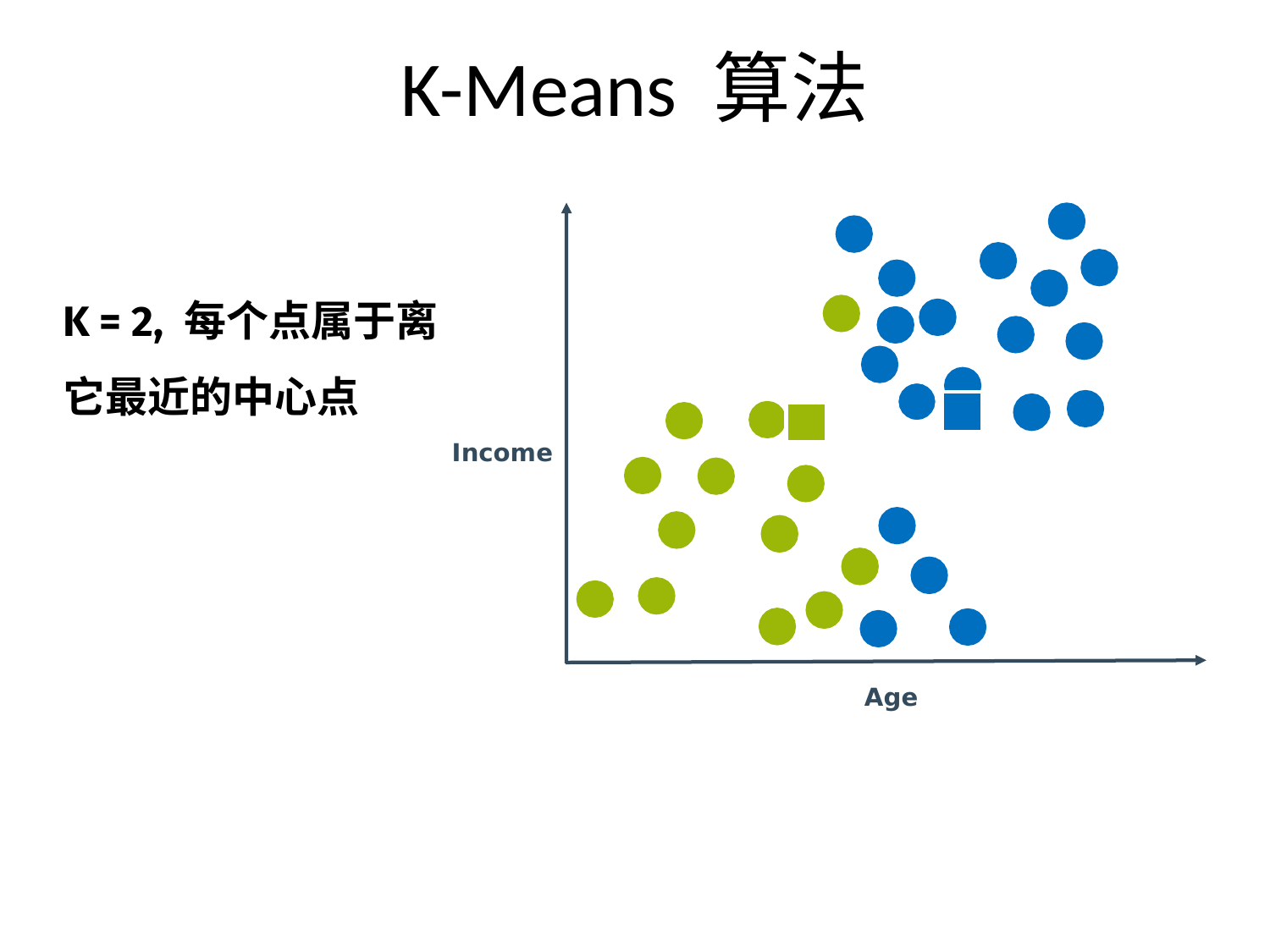

# K-Means 算法

K = 2, 每个点属于离它最近的中心点

Income

Age